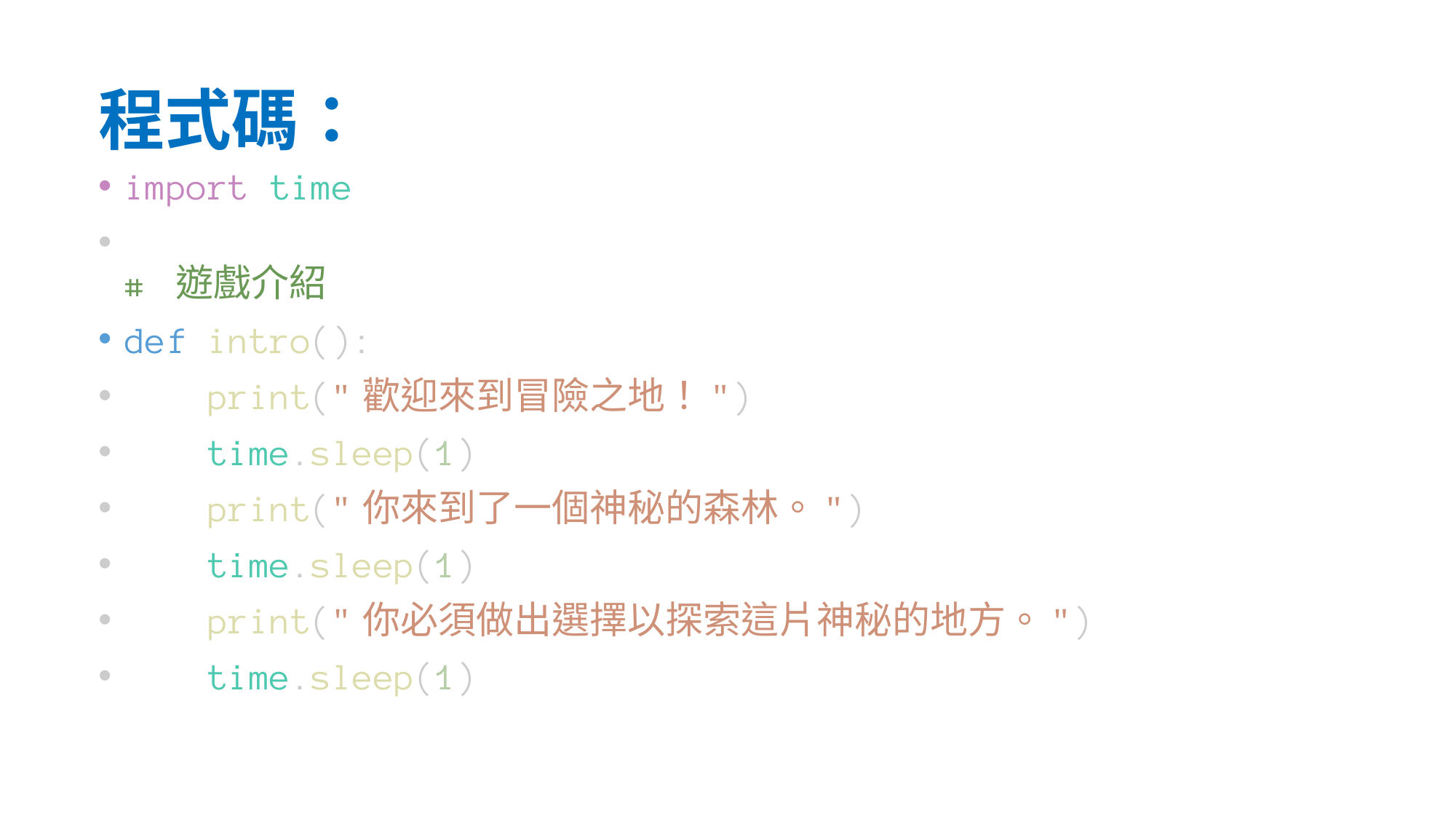

# 程式碼：
import time
# 遊戲介紹
def intro():
    print("歡迎來到冒險之地！")
    time.sleep(1)
    print("你來到了一個神秘的森林。")
    time.sleep(1)
    print("你必須做出選擇以探索這片神秘的地方。")
    time.sleep(1)